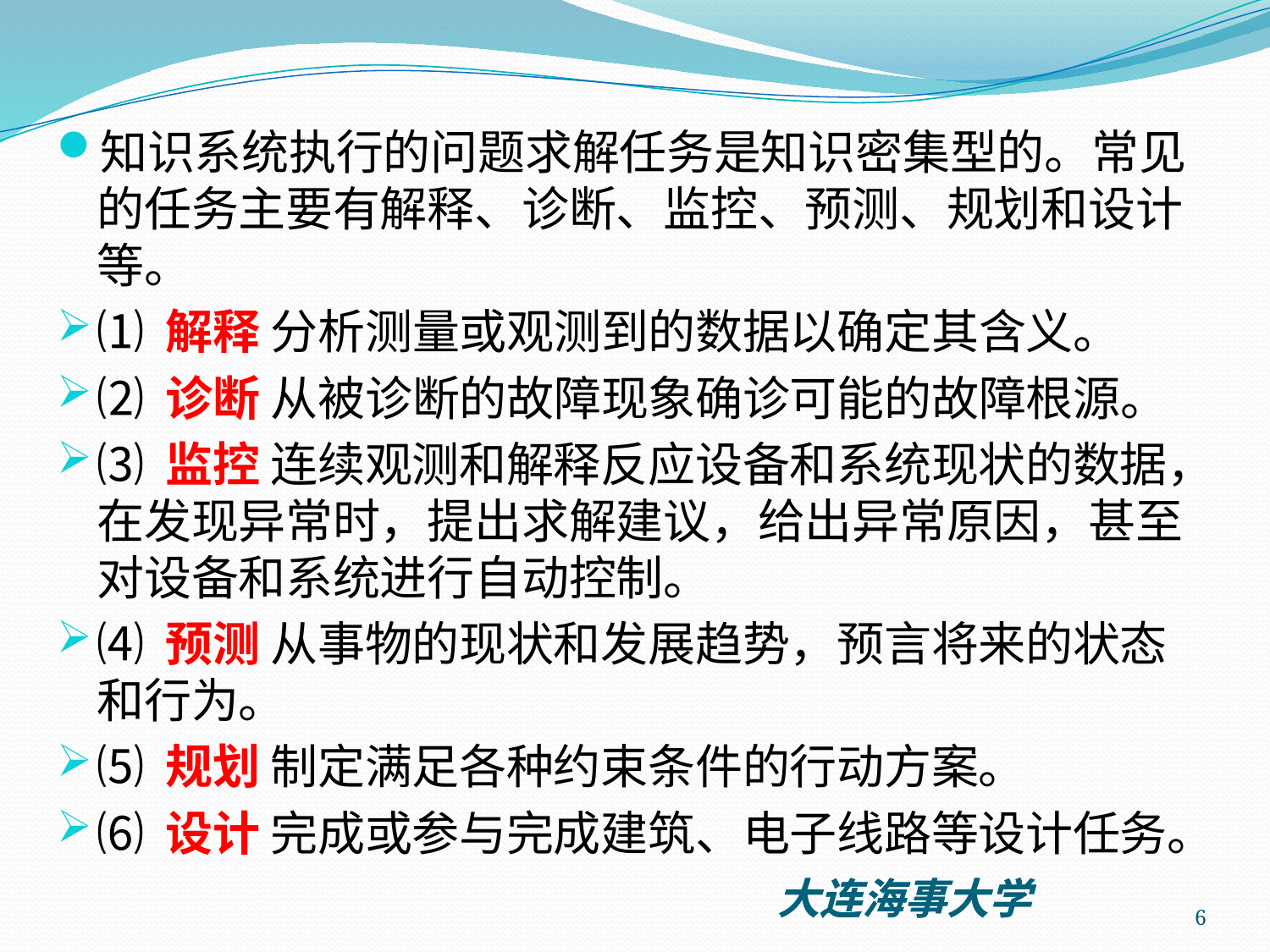

知识系统执行的问题求解任务是知识密集型的。常见的任务主要有解释、诊断、监控、预测、规划和设计等。
⑴ 解释 分析测量或观测到的数据以确定其含义。
⑵ 诊断 从被诊断的故障现象确诊可能的故障根源。
⑶ 监控 连续观测和解释反应设备和系统现状的数据，在发现异常时，提出求解建议，给出异常原因，甚至对设备和系统进行自动控制。
⑷ 预测 从事物的现状和发展趋势，预言将来的状态和行为。
⑸ 规划 制定满足各种约束条件的行动方案。
⑹ 设计 完成或参与完成建筑、电子线路等设计任务。

6